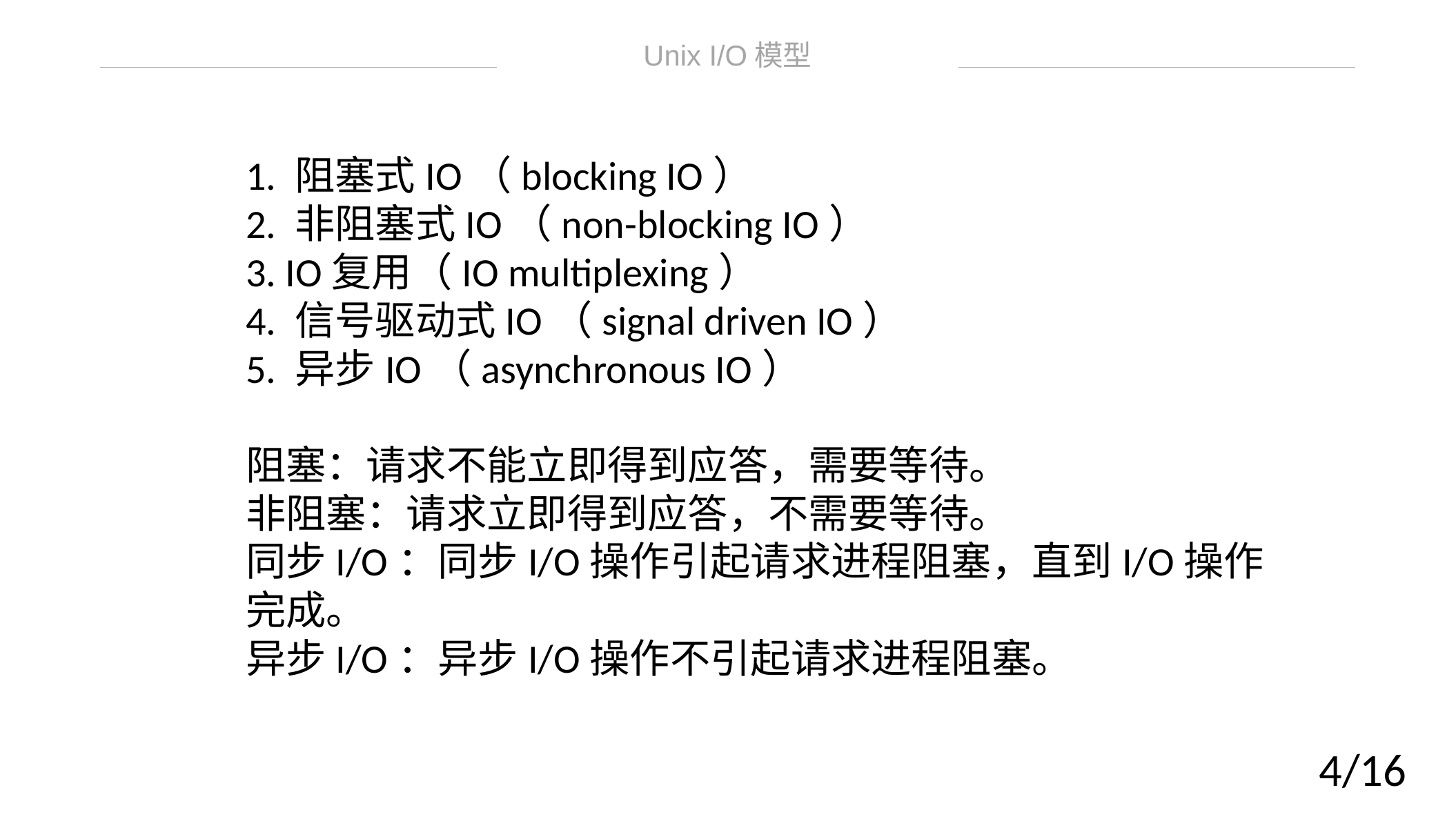

Unix I/O模型
1. 阻塞式IO（blocking IO）
2. 非阻塞式IO（non-blocking IO）
3. IO复用（IO multiplexing）
4. 信号驱动式IO（signal driven IO）
5. 异步IO（asynchronous IO）

阻塞：请求不能立即得到应答，需要等待。
非阻塞：请求立即得到应答，不需要等待。
同步I/O：同步I/O操作引起请求进程阻塞，直到I/O操作完成。
异步I/O：异步I/O操作不引起请求进程阻塞。

4/16